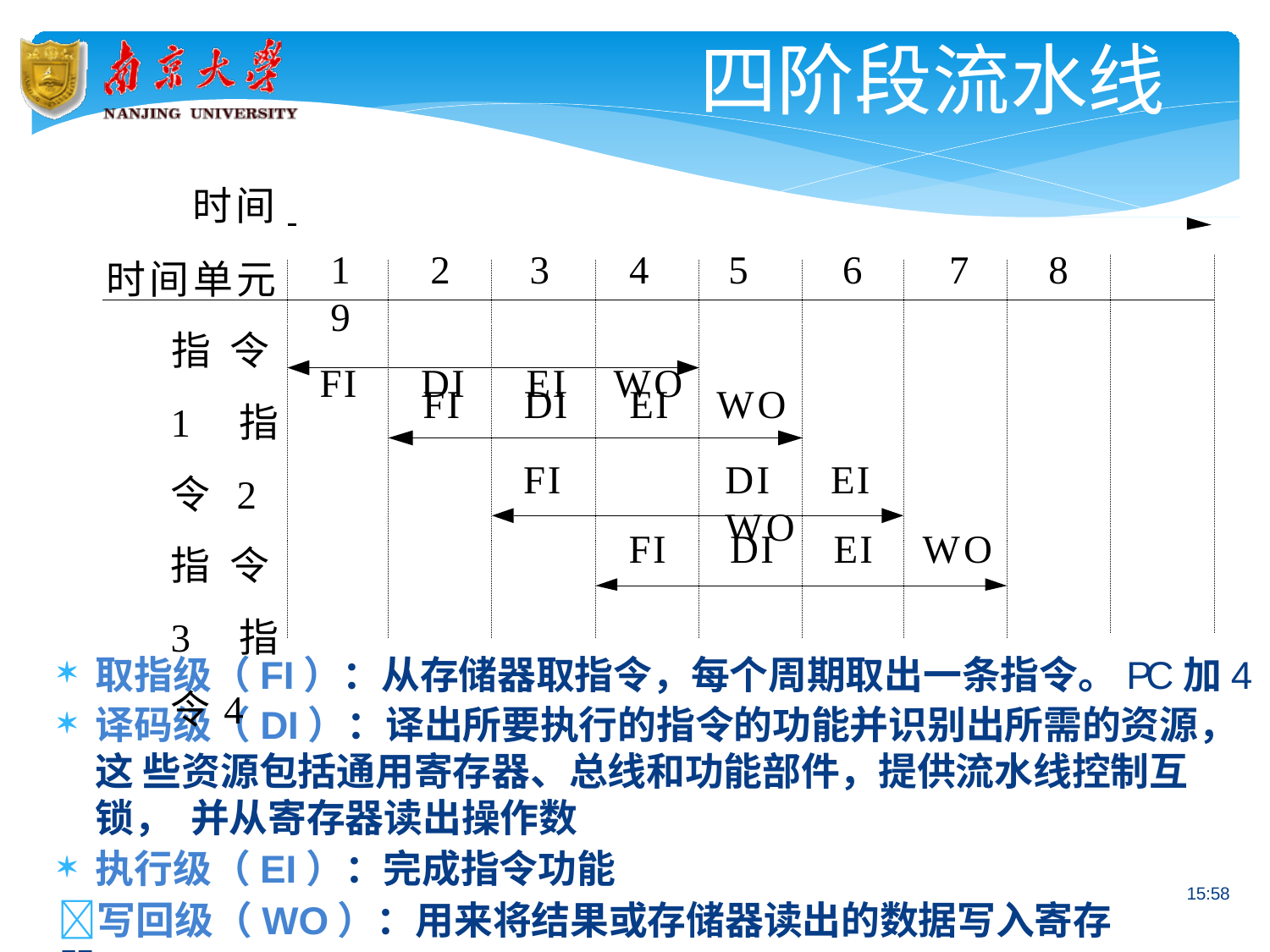

# 四阶段流水线

时间

1	2	3	4	5	6	7	8	9
FI	DI	EI	WO
时间单元

指令1 指令2  指令3  指令4

FI	DI	EI	WO
FI	DI	EI	WO

FI	DI
EI	WO

取指级（FI）：从存储器取指令，每个周期取出一条指令。PC加4
译码级（DI）：译出所要执行的指令的功能并识别出所需的资源，这 些资源包括通用寄存器、总线和功能部件，提供流水线控制互锁，  并从寄存器读出操作数
执行级（EI）：完成指令功能
15:58
∗	写回级（WO）：用来将结果或存储器读出的数据写入寄存器